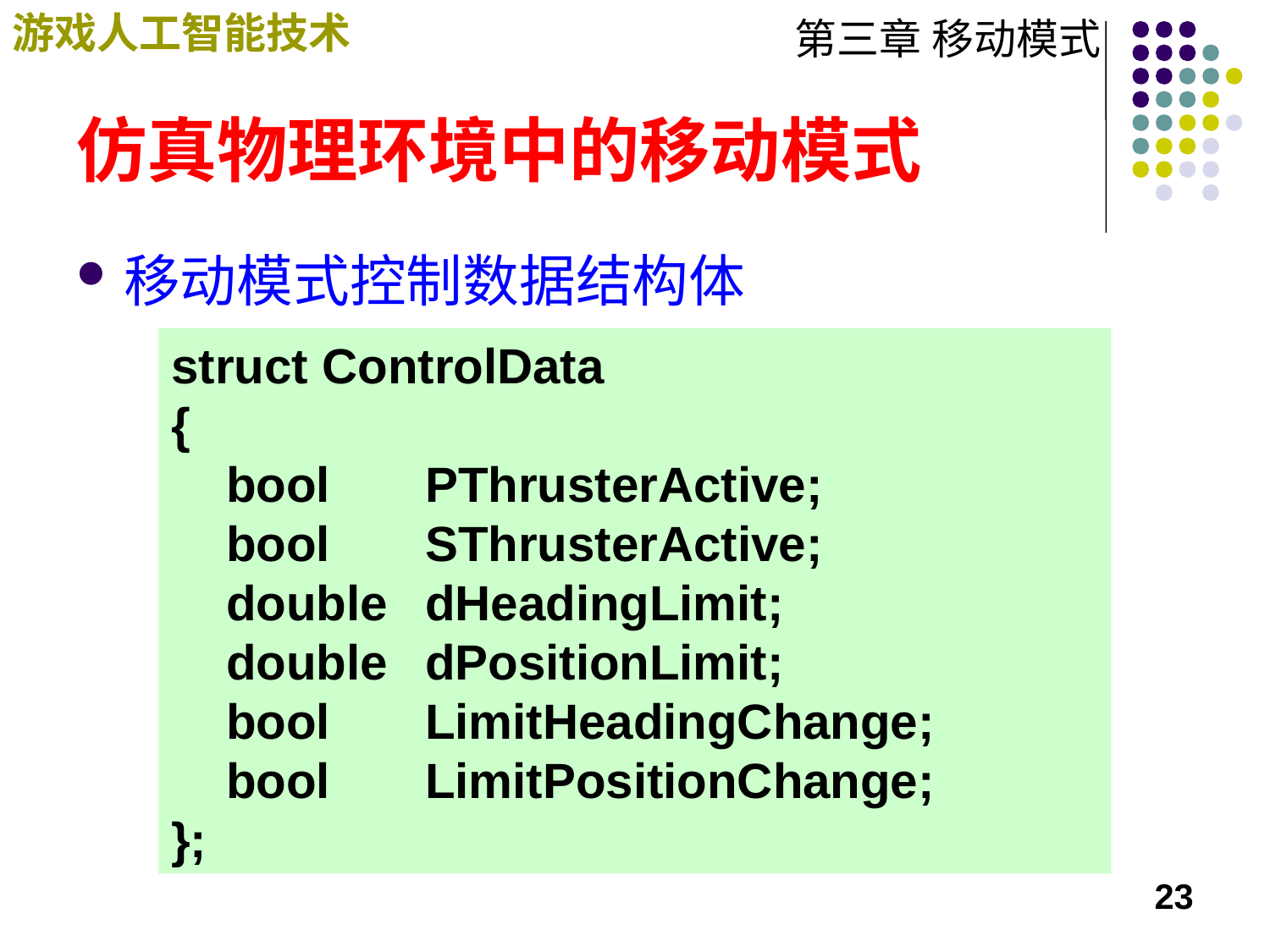

# 仿真物理环境中的移动模式
移动模式控制数据结构体
struct ControlData
{
    bool  	PThrusterActive;
    bool  	SThrusterActive;
    double	dHeadingLimit;
    double	dPositionLimit;
    bool	LimitHeadingChange;
    bool	LimitPositionChange;
};
23